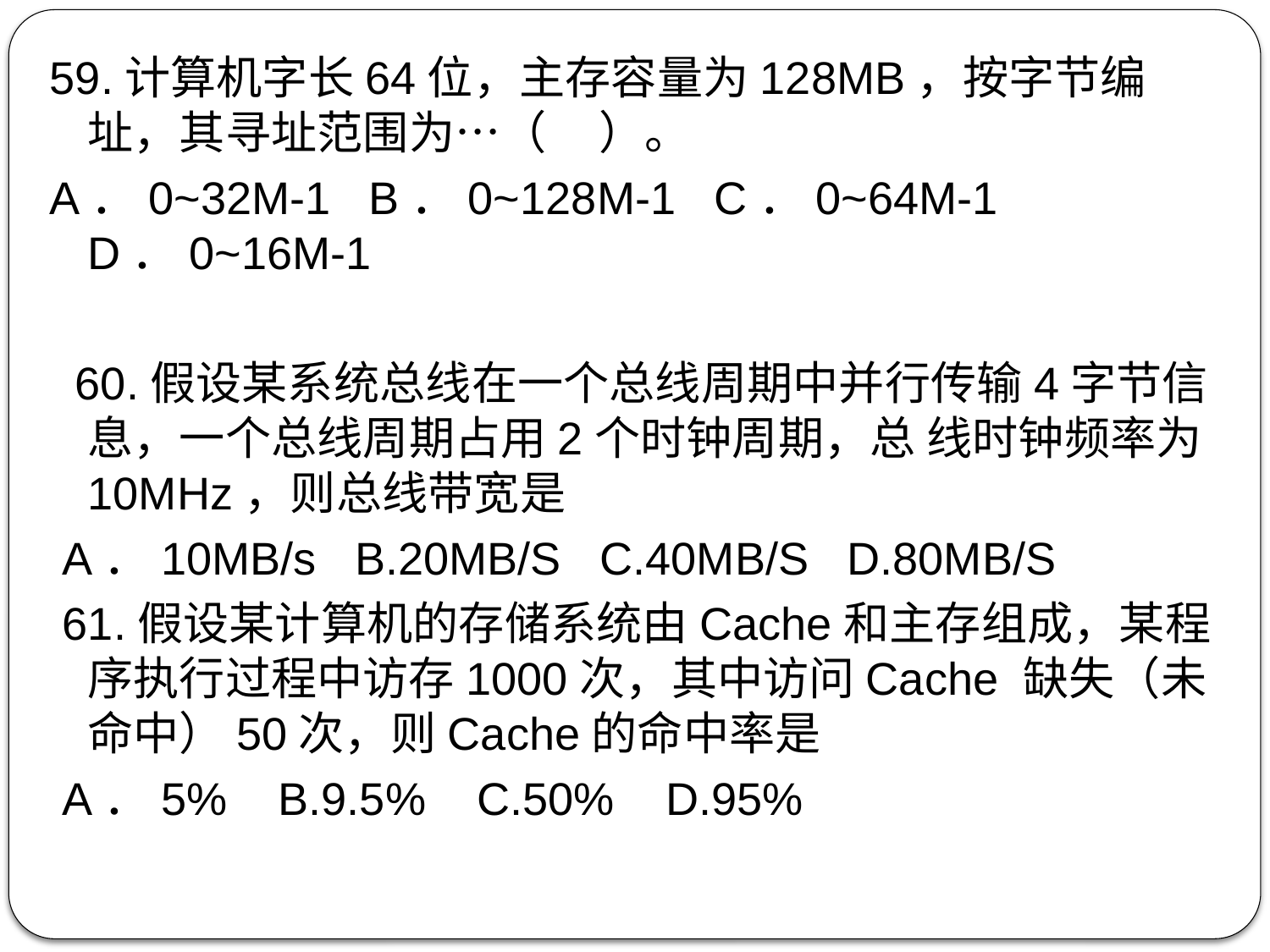

59.计算机字长64位，主存容量为128MB，按字节编址，其寻址范围为…（     ）。
A．0~32M-1   B．0~128M-1   C．0~64M-1   D．0~16M-1

  60.假设某系统总线在一个总线周期中并行传输4字节信息，一个总线周期占用2个时钟周期，总 线时钟频率为10MHz，则总线带宽是
 A．10MB/s   B.20MB/S   C.40MB/S   D.80MB/S
 61.假设某计算机的存储系统由Cache和主存组成，某程序执行过程中访存1000次，其中访问Cache 缺失（未命中）50次，则Cache的命中率是
 A．5%    B.9.5%    C.50%    D.95%